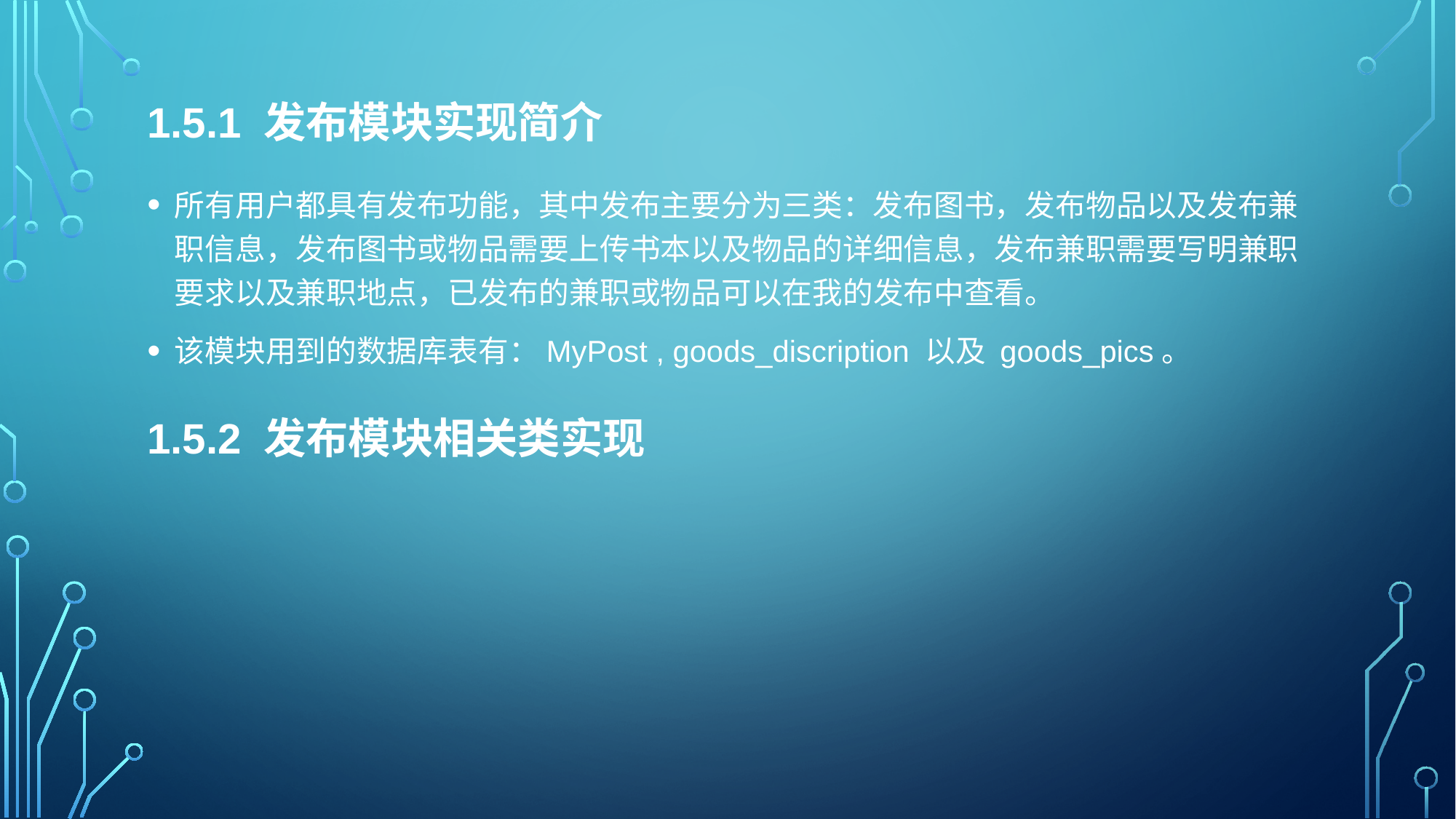

# 1.5.1 发布模块实现简介
所有用户都具有发布功能，其中发布主要分为三类：发布图书，发布物品以及发布兼职信息，发布图书或物品需要上传书本以及物品的详细信息，发布兼职需要写明兼职要求以及兼职地点，已发布的兼职或物品可以在我的发布中查看。
该模块用到的数据库表有：MyPost , goods_discription 以及 goods_pics。
1.5.2 发布模块相关类实现